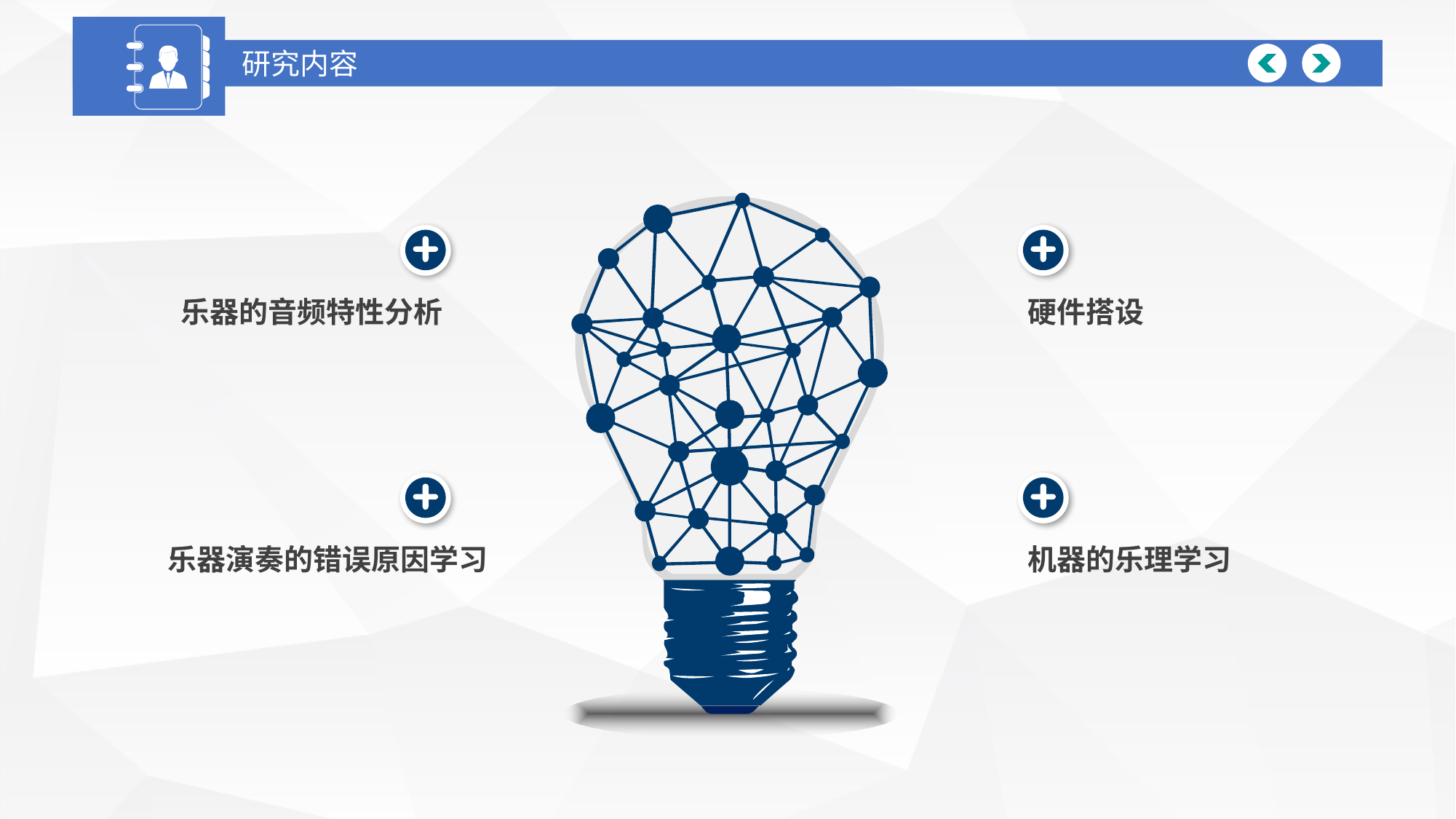

研究内容

乐器的音频特性分析
硬件搭设

乐器演奏的错误原因学习
机器的乐理学习